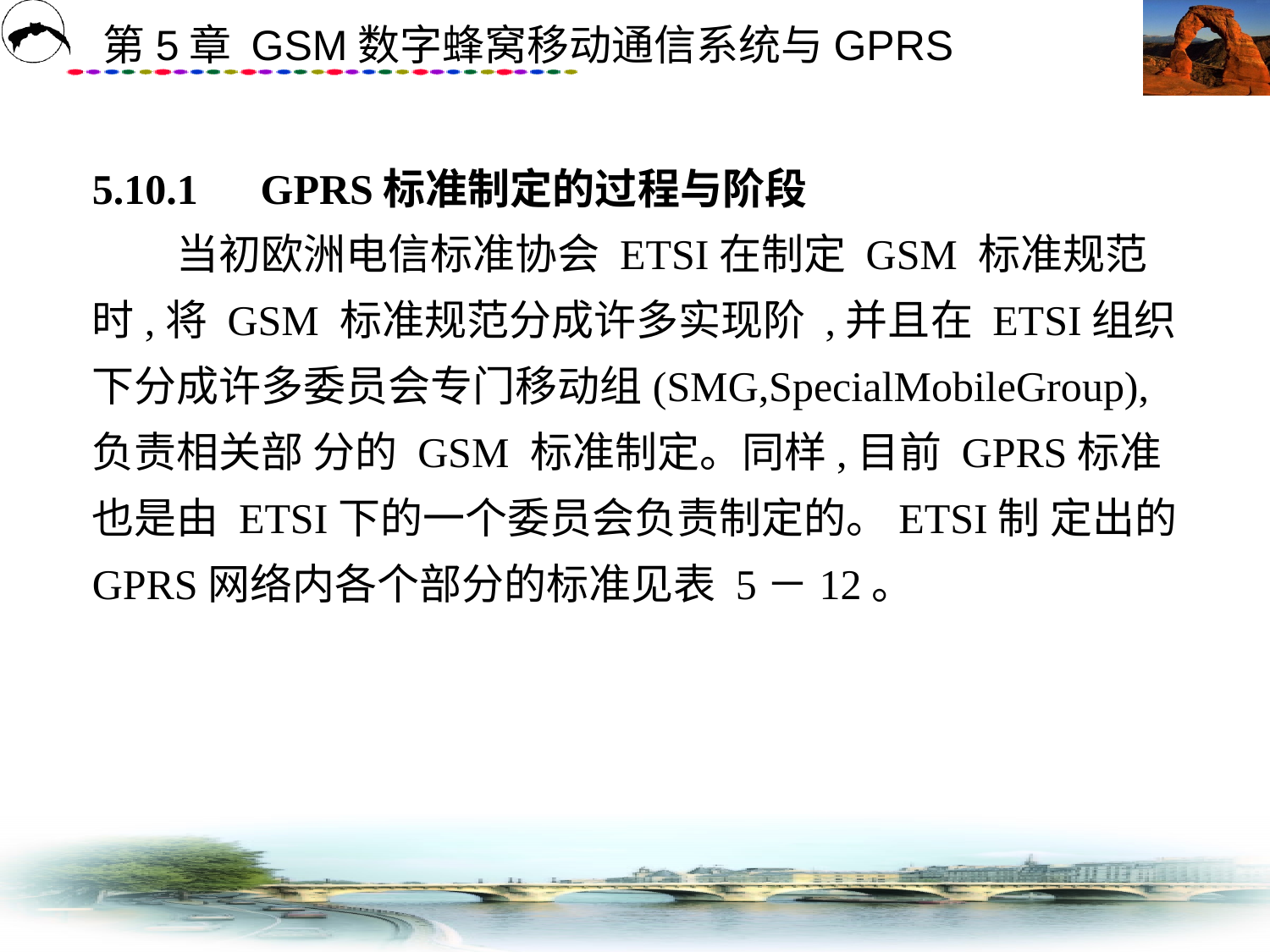

# 5.10.1　GPRS标准制定的过程与阶段 　　当初欧洲电信标准协会 ETSI在制定 GSM 标准规范时,将 GSM 标准规范分成许多实现阶 ,并且在 ETSI组织下分成许多委员会专门移动组(SMG,SpecialMobileGroup),负责相关部 分的 GSM 标准制定。同样,目前 GPRS标准也是由 ETSI下的一个委员会负责制定的。ETSI制 定出的 GPRS网络内各个部分的标准见表 5－12。